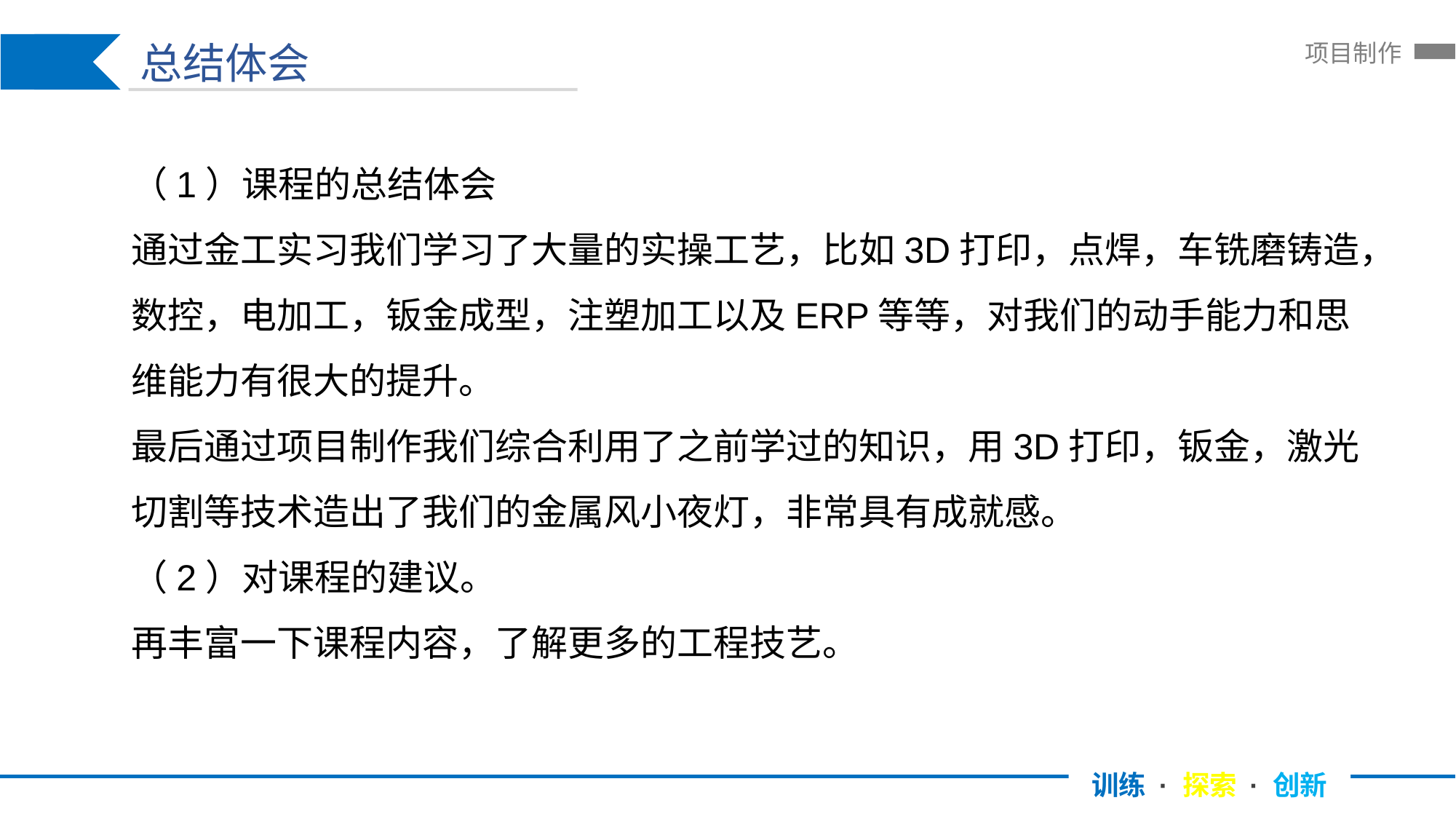

总结体会

训练 · 探索 · 创新

项目制作
（1）课程的总结体会
通过金工实习我们学习了大量的实操工艺，比如3D打印，点焊，车铣磨铸造，数控，电加工，钣金成型，注塑加工以及ERP等等，对我们的动手能力和思维能力有很大的提升。
最后通过项目制作我们综合利用了之前学过的知识，用3D打印，钣金，激光切割等技术造出了我们的金属风小夜灯，非常具有成就感。
（2）对课程的建议。
再丰富一下课程内容，了解更多的工程技艺。